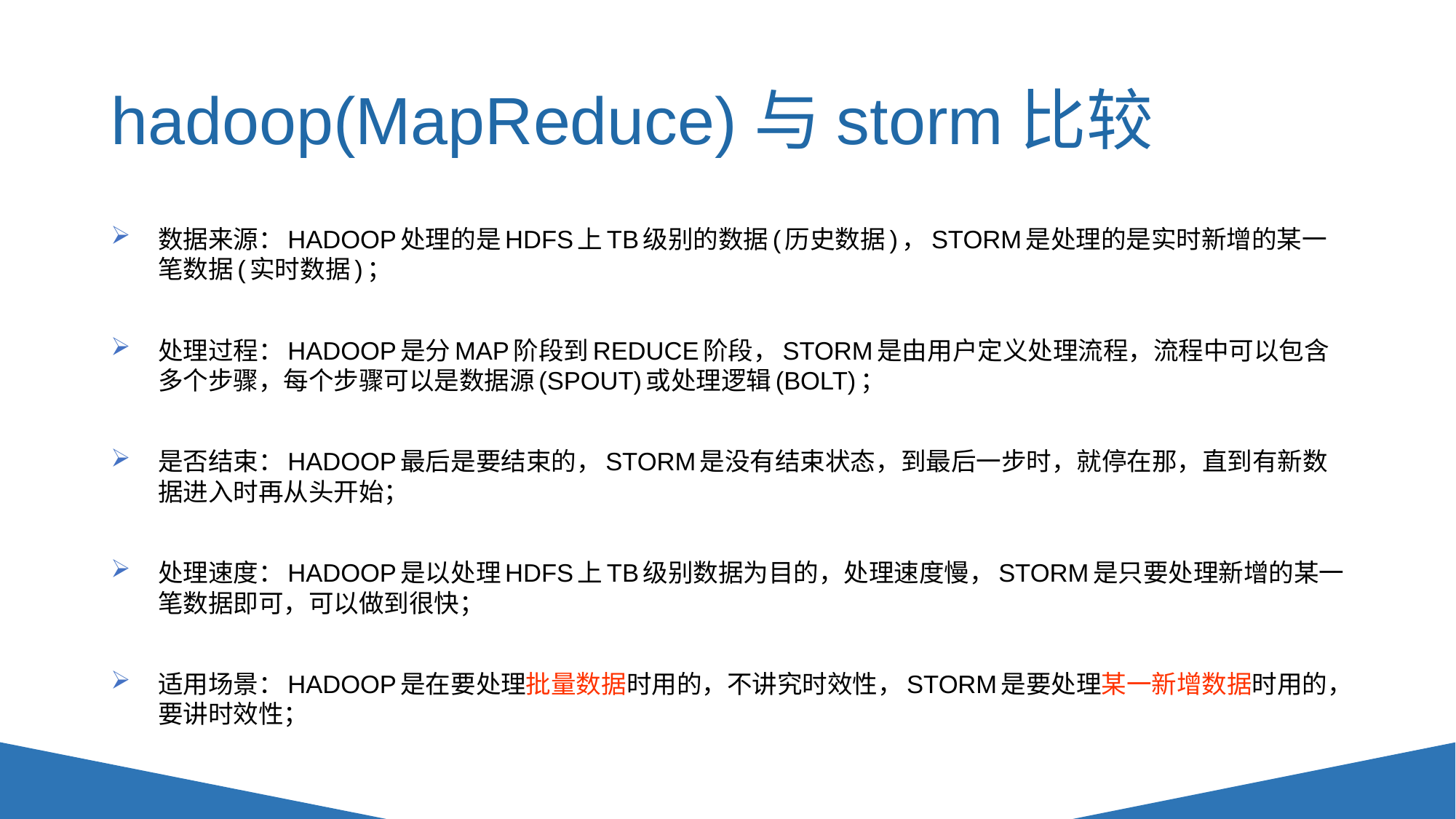

# hadoop(MapReduce)与storm比较
数据来源：HADOOP处理的是HDFS上TB级别的数据(历史数据)，STORM是处理的是实时新增的某一笔数据(实时数据)；

处理过程：HADOOP是分MAP阶段到REDUCE阶段，STORM是由用户定义处理流程，流程中可以包含多个步骤，每个步骤可以是数据源(SPOUT)或处理逻辑(BOLT)；

是否结束：HADOOP最后是要结束的，STORM是没有结束状态，到最后一步时，就停在那，直到有新数据进入时再从头开始；

处理速度：HADOOP是以处理HDFS上TB级别数据为目的，处理速度慢，STORM是只要处理新增的某一笔数据即可，可以做到很快；

适用场景：HADOOP是在要处理批量数据时用的，不讲究时效性，STORM是要处理某一新增数据时用的，要讲时效性；